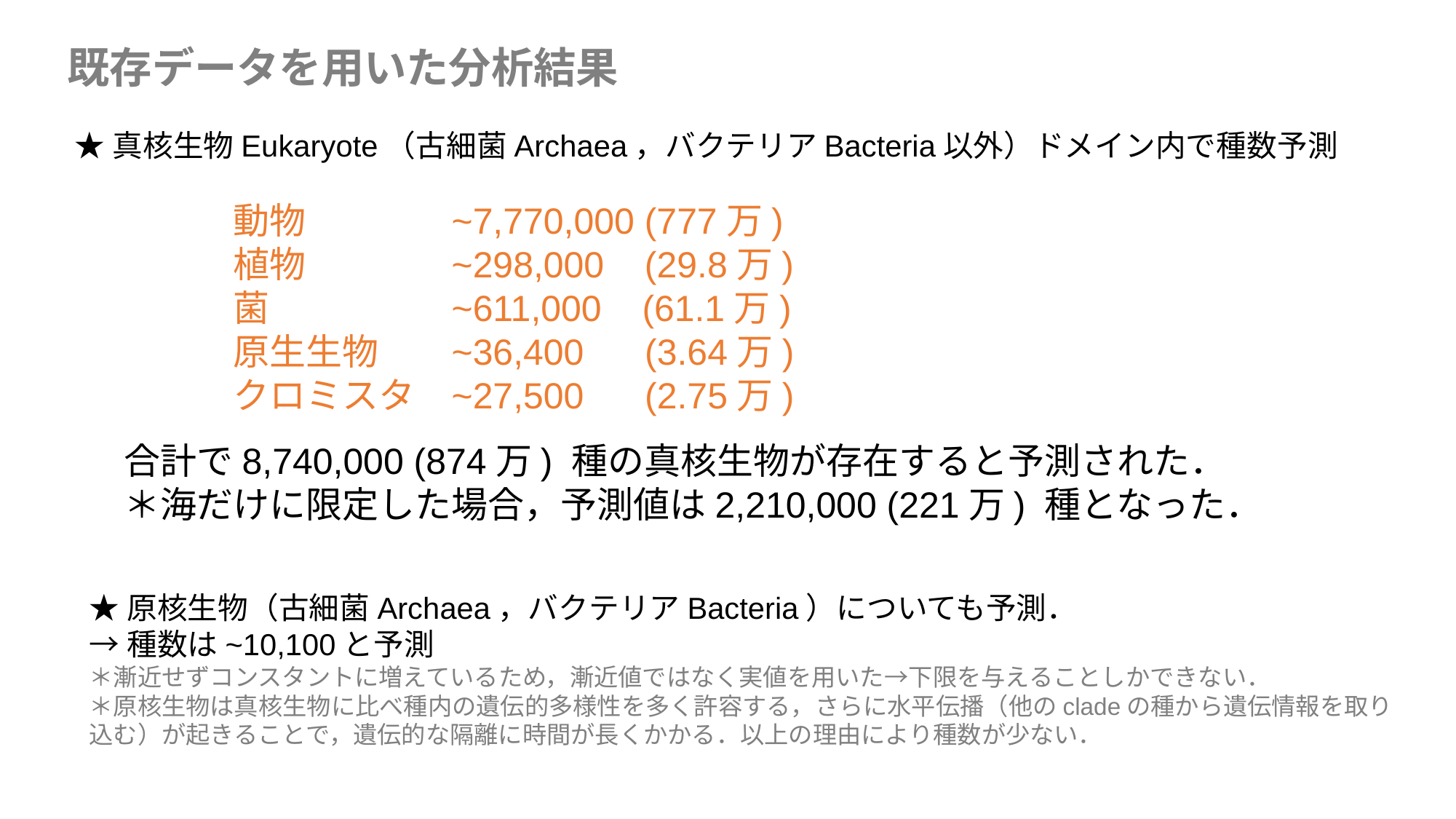

既存データを用いた分析結果
★真核生物Eukaryote（古細菌Archaea，バクテリアBacteria以外）ドメイン内で種数予測
動物		~7,770,000 (777万)
植物		~298,000    (29.8万)
菌		~611,000    (61.1万)
原生生物	~36,400      (3.64万)
クロミスタ	~27,500      (2.75万)

合計で8,740,000 (874万) 種の真核生物が存在すると予測された．
＊海だけに限定した場合，予測値は2,210,000 (221万) 種となった．

★原核生物（古細菌Archaea，バクテリアBacteria）についても予測．
→種数は~10,100と予測
＊漸近せずコンスタントに増えているため，漸近値ではなく実値を用いた→下限を与えることしかできない．
＊原核生物は真核生物に比べ種内の遺伝的多様性を多く許容する，さらに水平伝播（他のcladeの種から遺伝情報を取り込む）が起きることで，遺伝的な隔離に時間が長くかかる．以上の理由により種数が少ない．